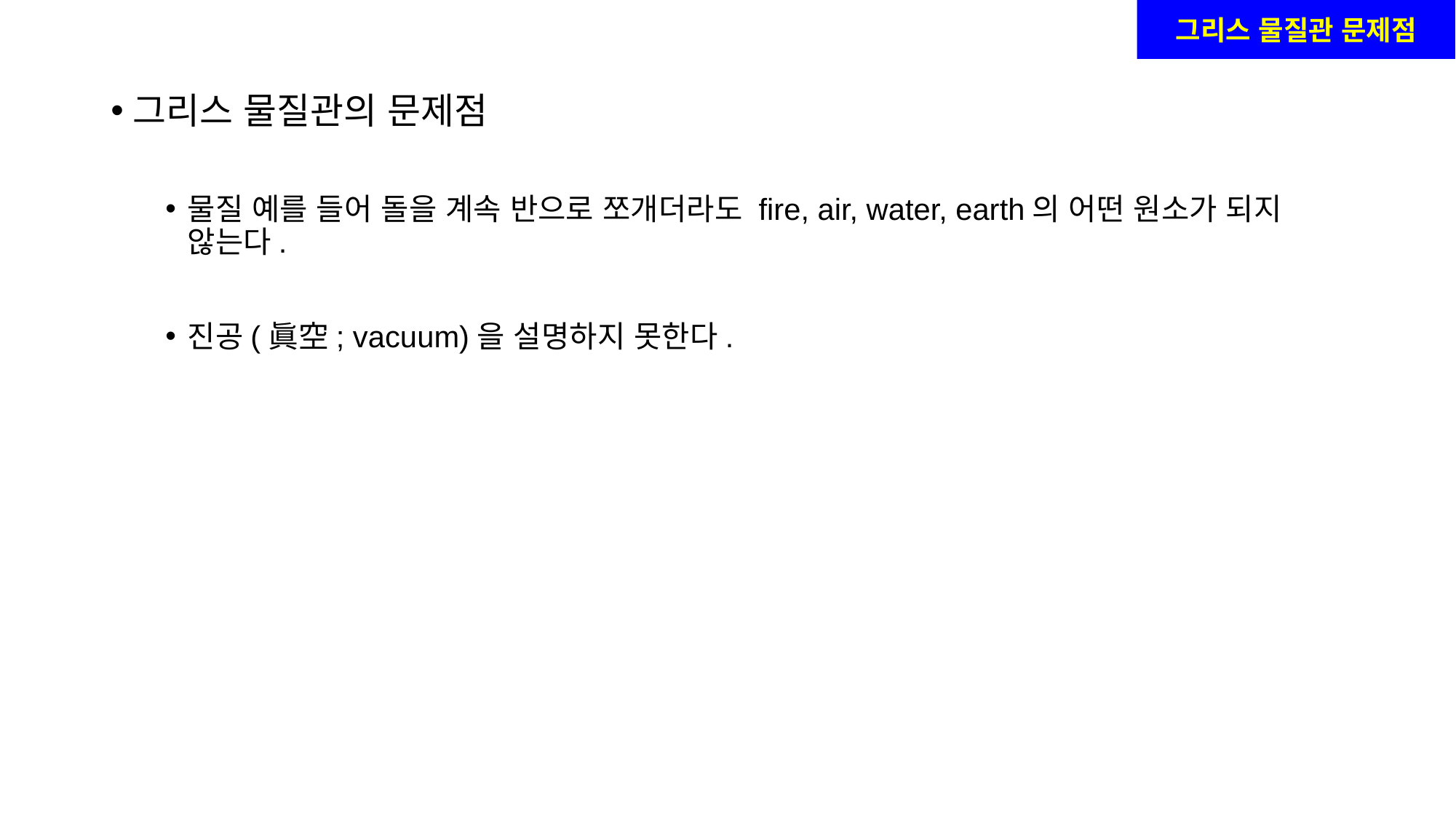

그리스 물질관 문제점
그리스 물질관의 문제점

물질 예를 들어 돌을 계속 반으로 쪼개더라도 fire, air, water, earth의 어떤 원소가 되지 않는다.

진공(眞空; vacuum)을 설명하지 못한다.